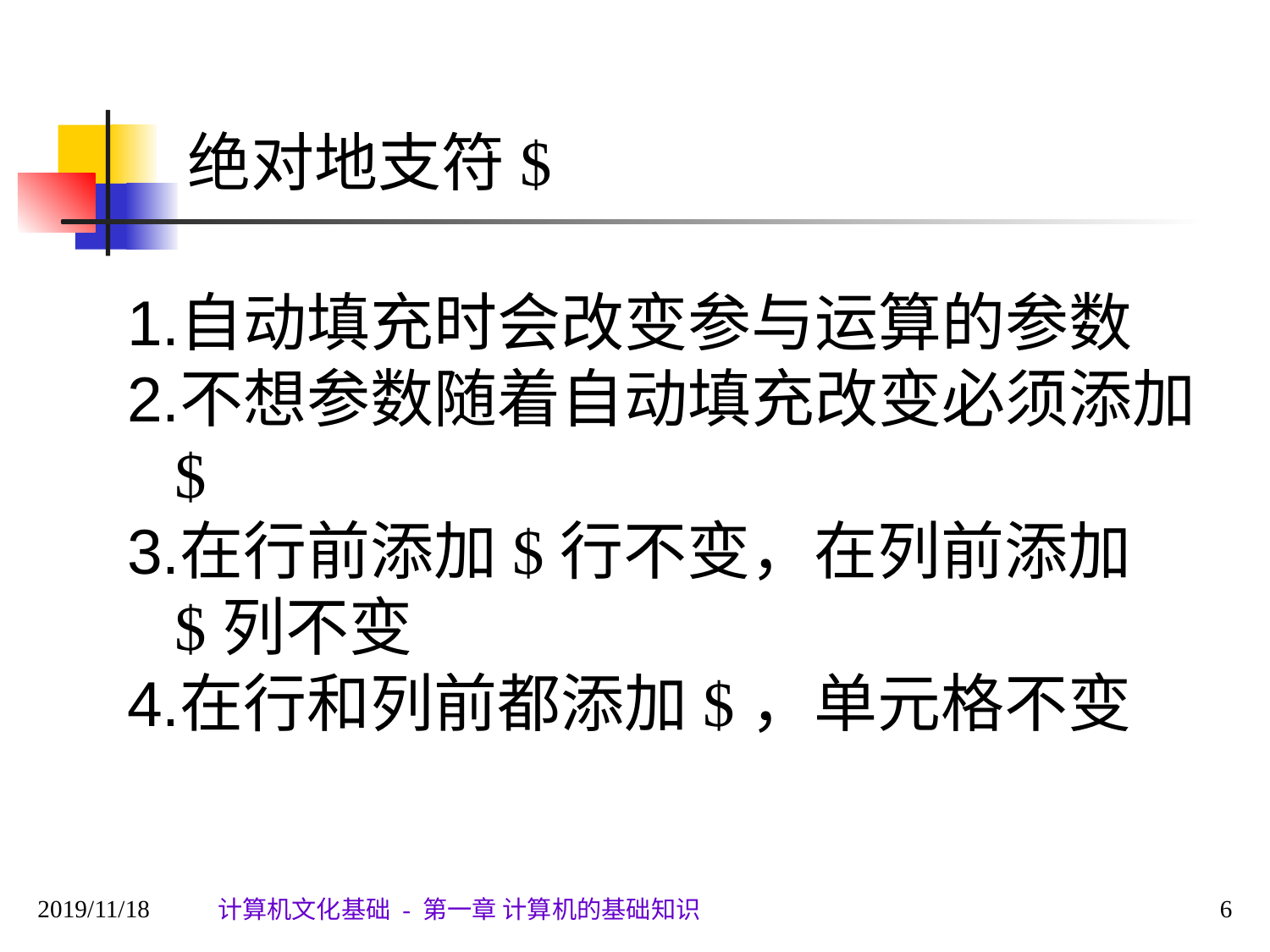

绝对地支符$
自动填充时会改变参与运算的参数
不想参数随着自动填充改变必须添加$
在行前添加$行不变，在列前添加$列不变
在行和列前都添加$，单元格不变
2019/11/18
6
计算机文化基础 - 第一章 计算机的基础知识